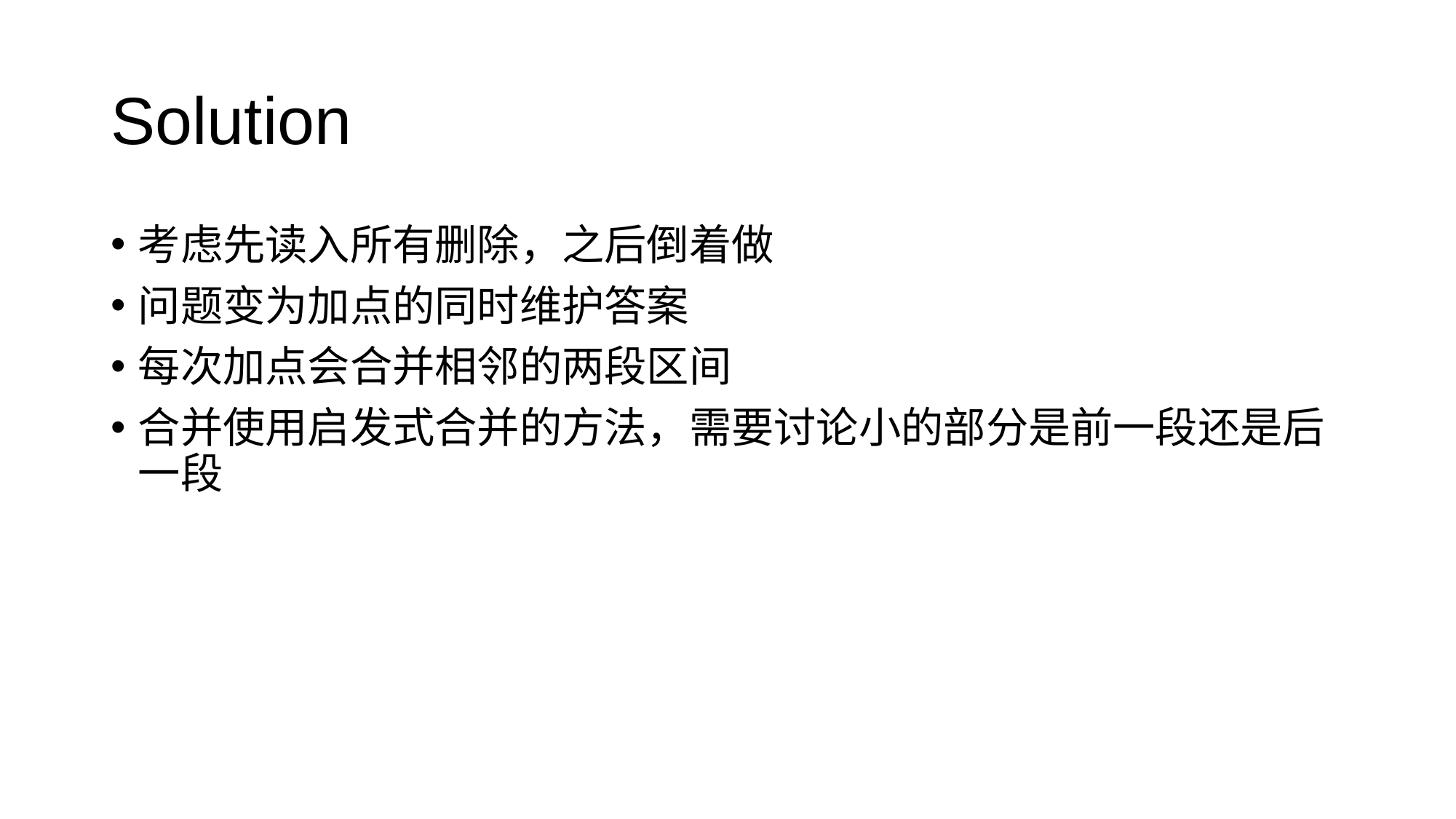

# Solution
考虑先读入所有删除，之后倒着做
问题变为加点的同时维护答案
每次加点会合并相邻的两段区间
合并使用启发式合并的方法，需要讨论小的部分是前一段还是后一段